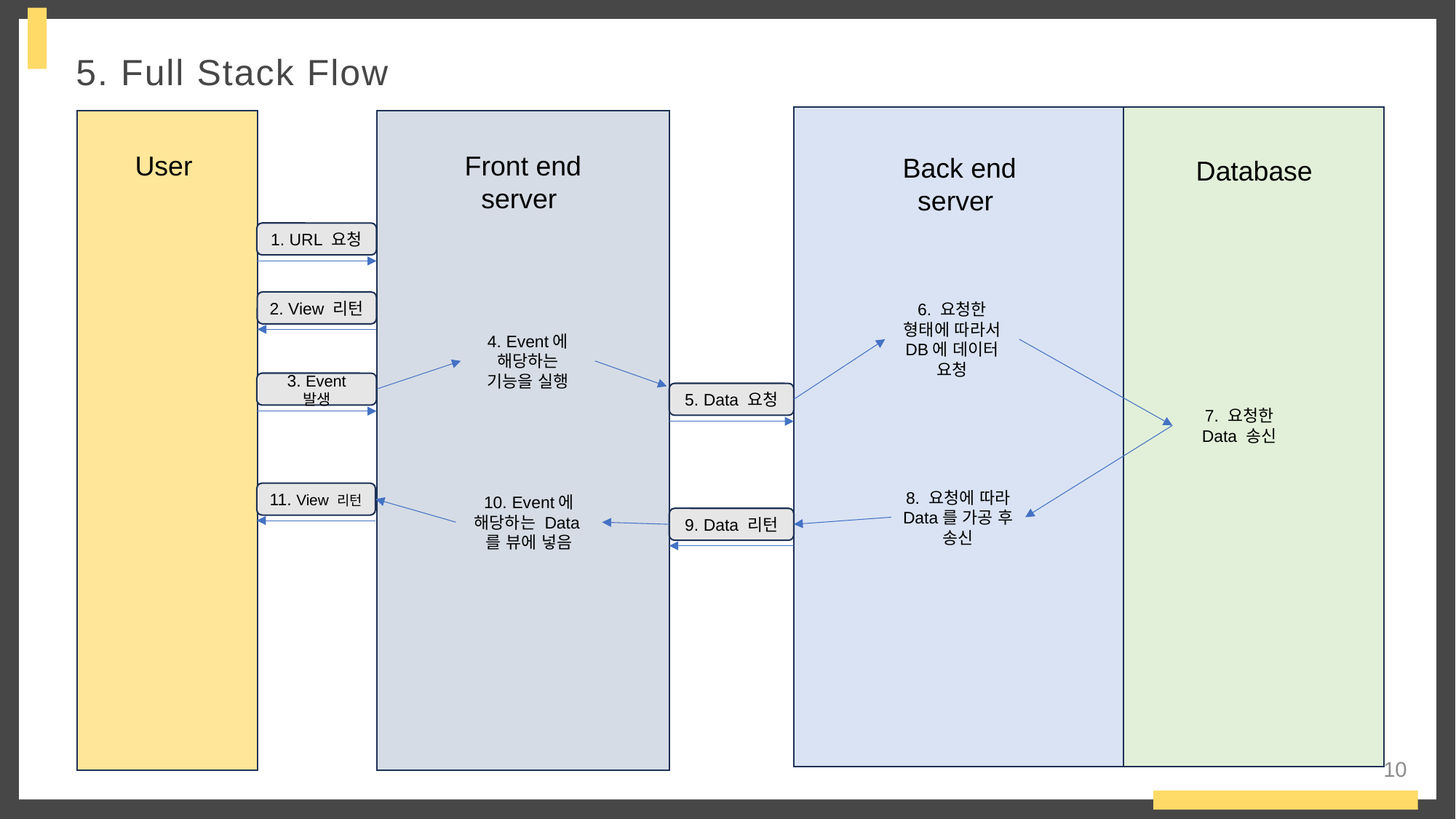

5. Full Stack Flow

Back end
server
6. 요청한 형태에 따라서 DB에 데이터 요청
8. 요청에 따라 Data를 가공 후 송신

Database
7. 요청한 Data 송신

Front end
server
4. Event에 해당하는 기능을 실행
10. Event에 해당하는 Data를 뷰에 넣음

User
1. URL 요청
2. View 리턴
3. Event 발생
5. Data 요청
11. View 리턴
9. Data 리턴